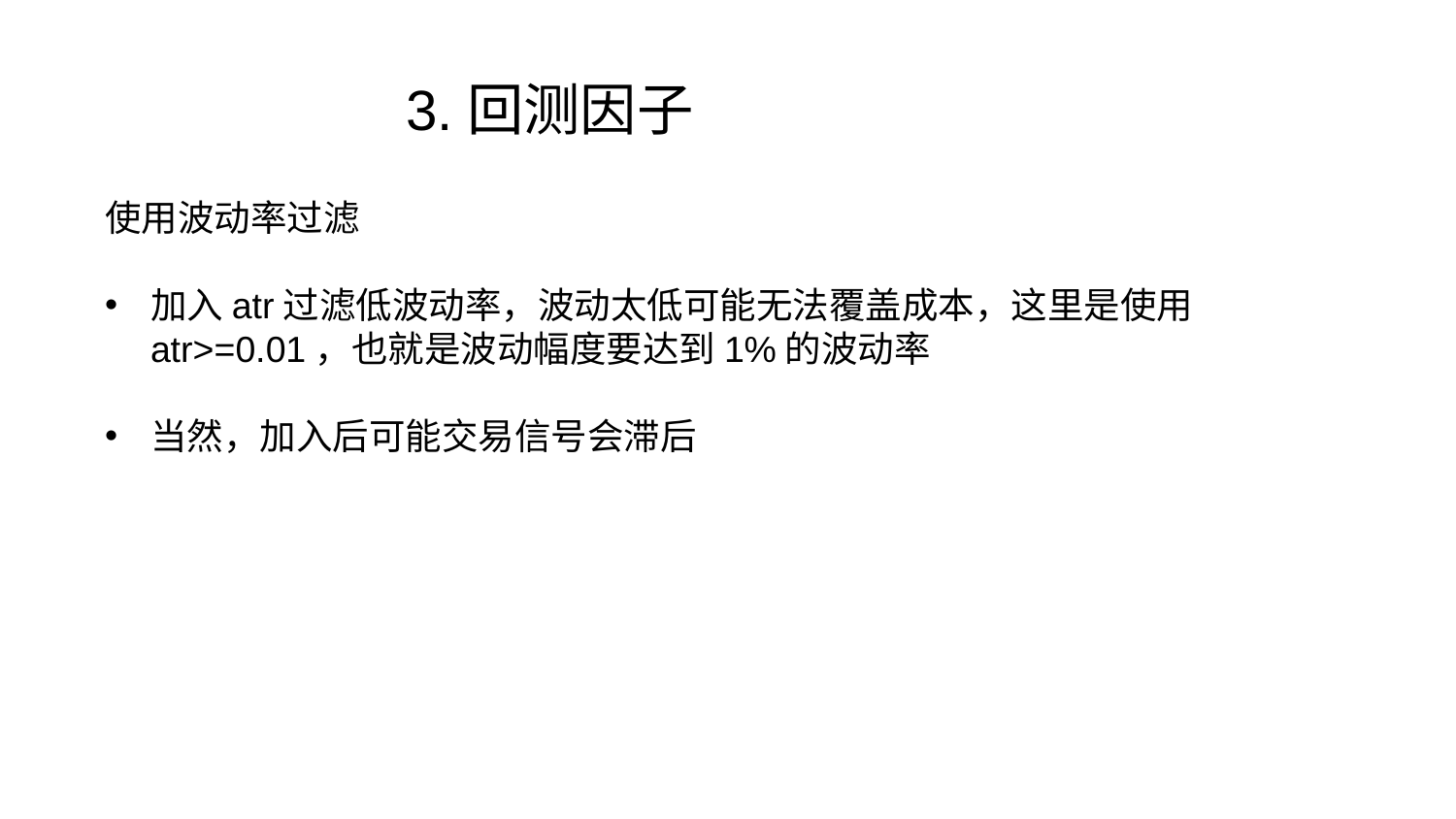

3.回测因子
使用波动率过滤

加入atr过滤低波动率，波动太低可能无法覆盖成本，这里是使用atr>=0.01，也就是波动幅度要达到1%的波动率

当然，加入后可能交易信号会滞后